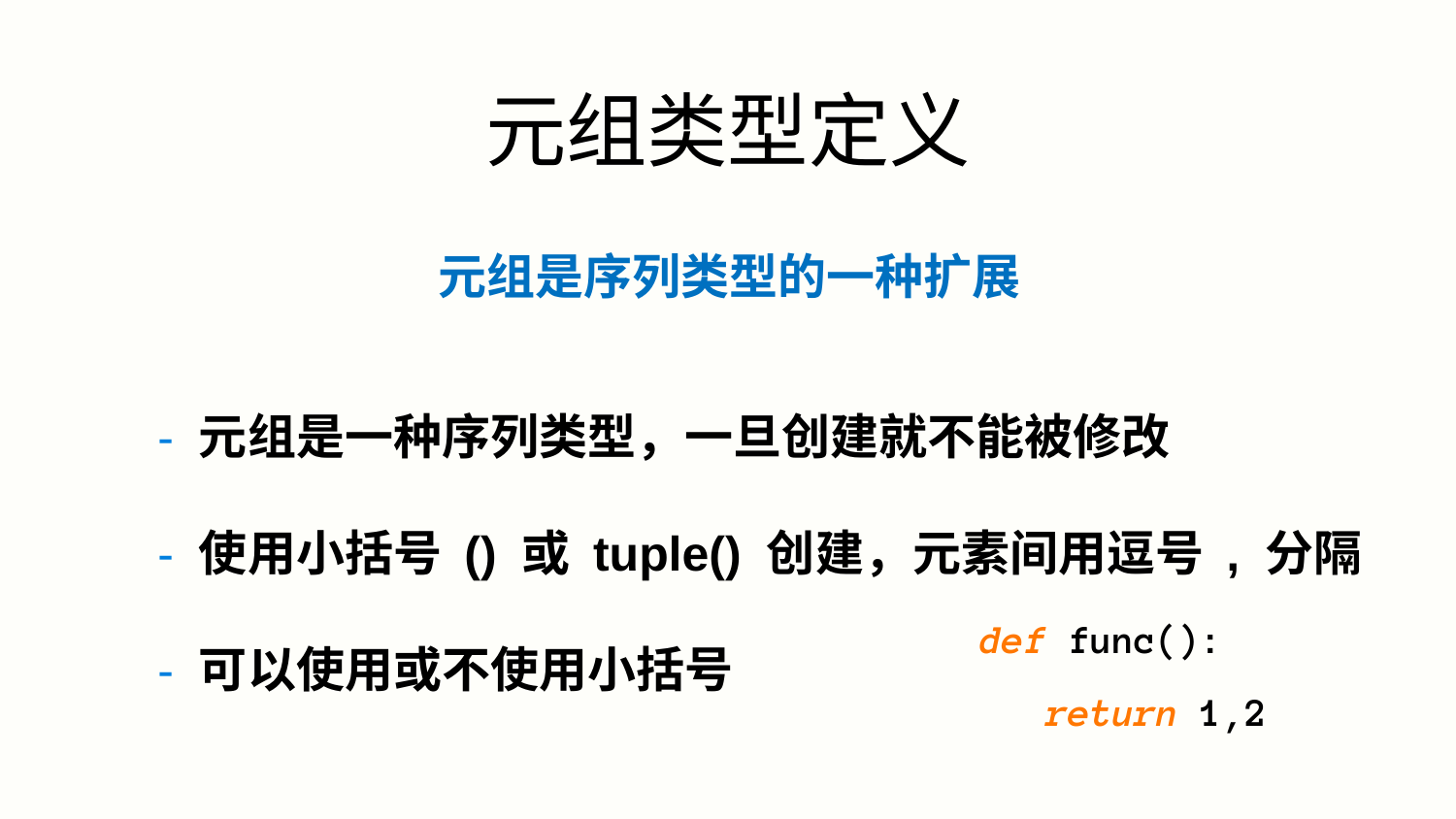

元组类型定义
元组是序列类型的一种扩展
- 元组是一种序列类型，一旦创建就不能被修改
- 使用小括号 () 或 tuple() 创建，元素间用逗号 , 分隔
- 可以使用或不使用小括号
def func():
   return 1,2
37